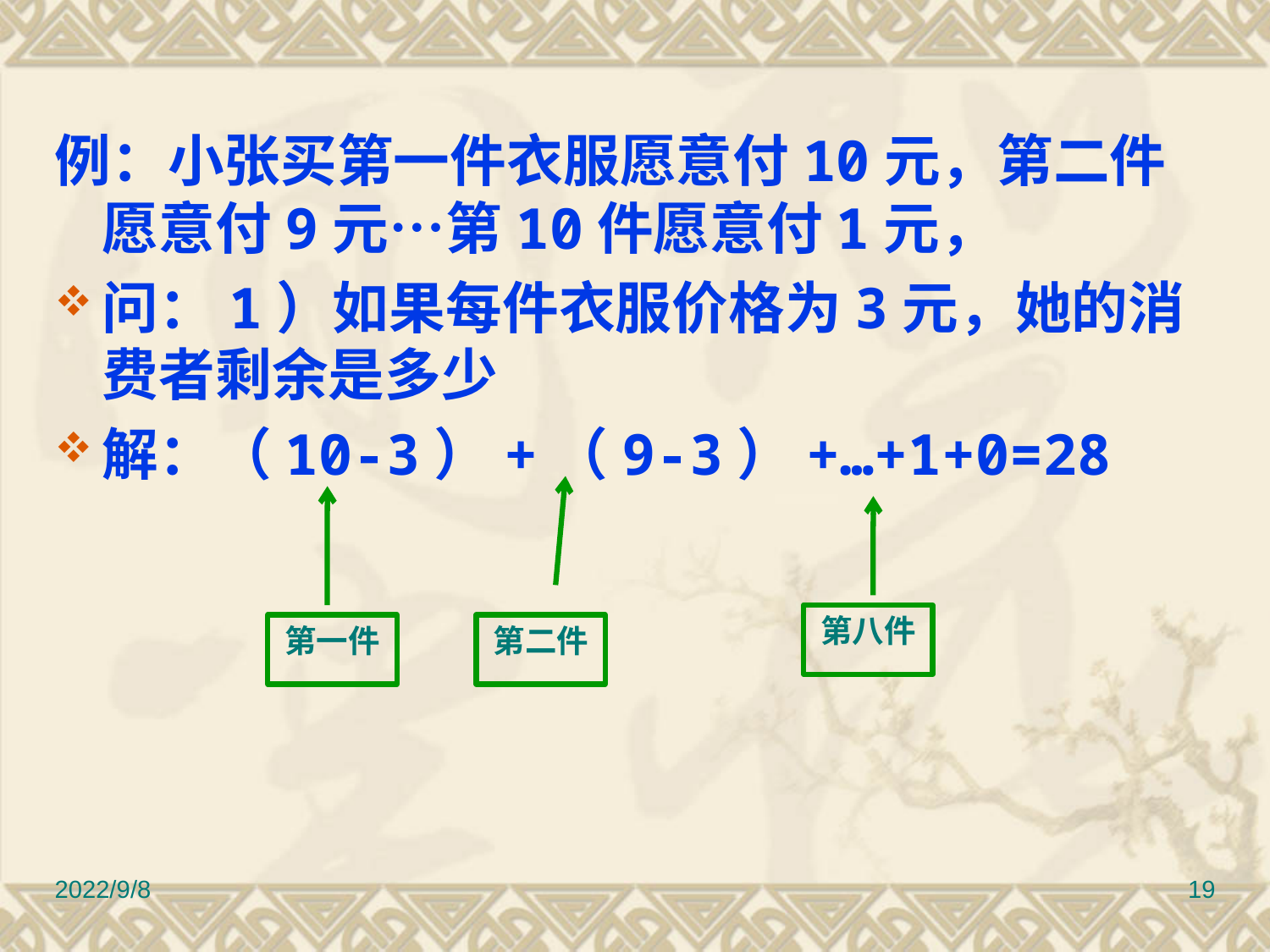

例：小张买第一件衣服愿意付10元，第二件愿意付9元…第10件愿意付1元，
问：1）如果每件衣服价格为3元，她的消费者剩余是多少
解：（10-3）+（9-3）+…+1+0=28
第八件
第一件
第二件
2022/9/8
19